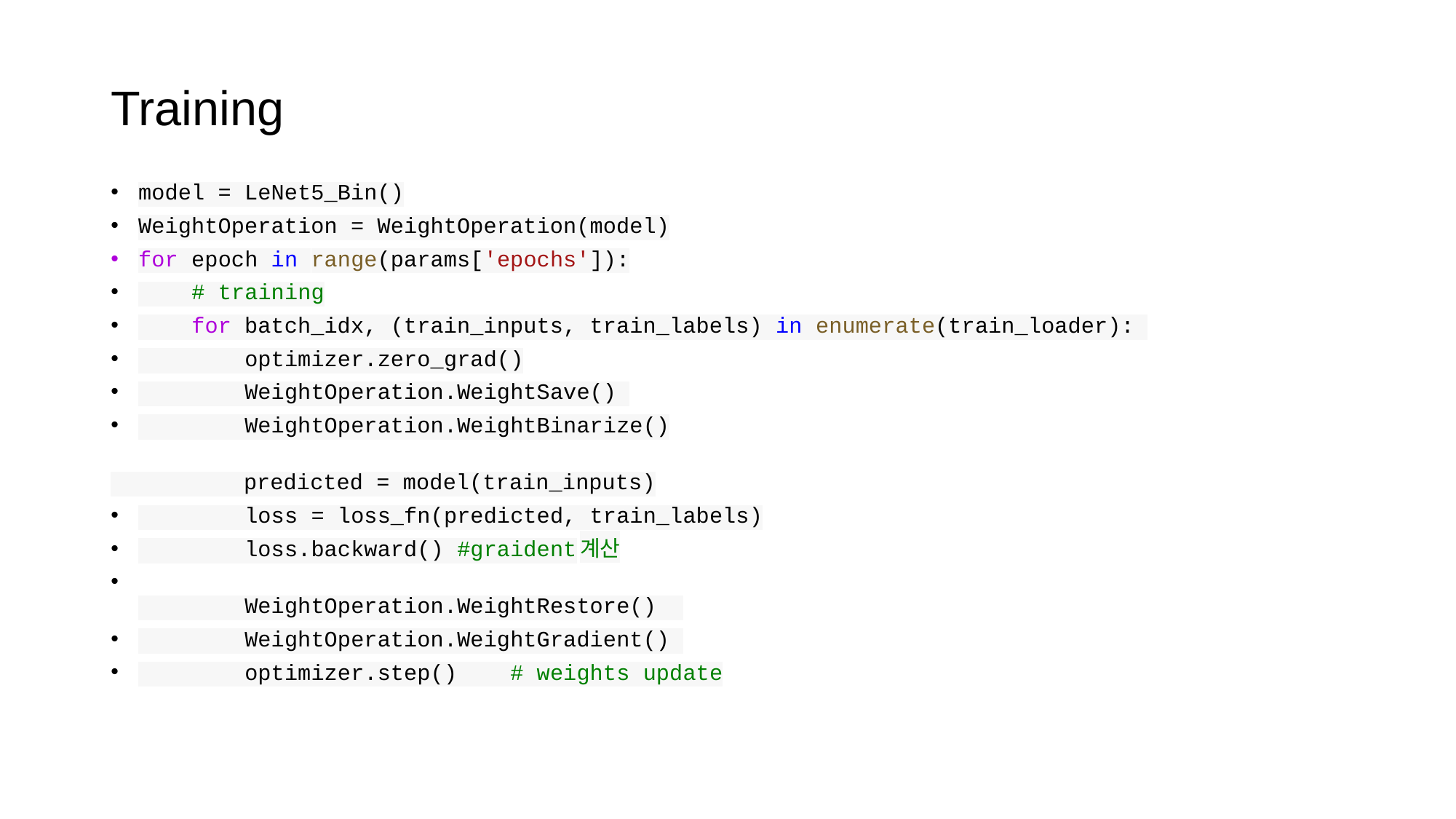

# Training
model = LeNet5_Bin()
WeightOperation = WeightOperation(model)
for epoch in range(params['epochs']):
    # training
    for batch_idx, (train_inputs, train_labels) in enumerate(train_loader):
        optimizer.zero_grad()
        WeightOperation.WeightSave()
        WeightOperation.WeightBinarize()
          predicted = model(train_inputs)
        loss = loss_fn(predicted, train_labels)
        loss.backward() #graident계산
        WeightOperation.WeightRestore()
        WeightOperation.WeightGradient()
        optimizer.step()    # weights update